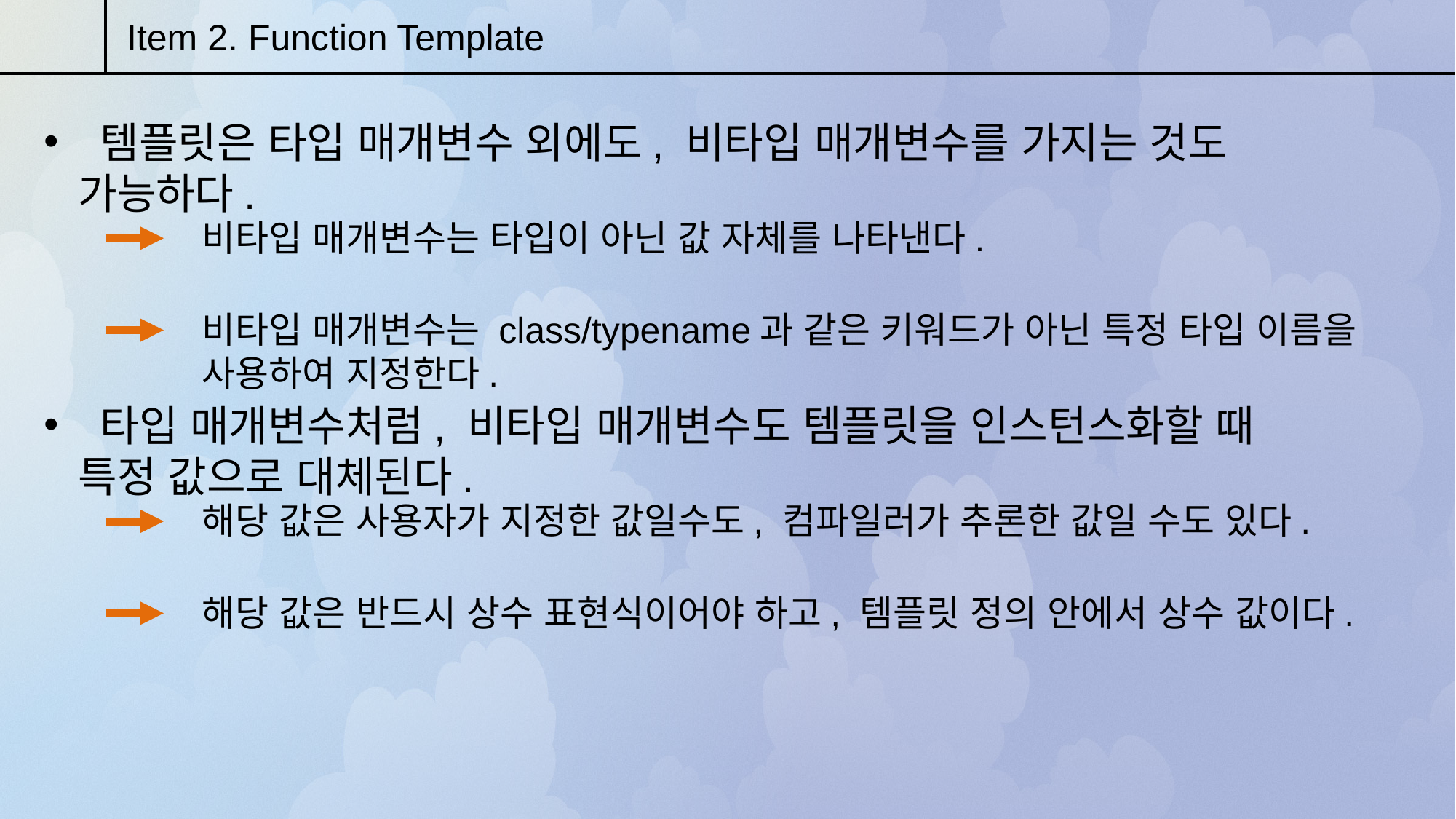

Item 2. Function Template
 템플릿은 타입 매개변수 외에도, 비타입 매개변수를 가지는 것도 가능하다.
비타입 매개변수는 타입이 아닌 값 자체를 나타낸다.
비타입 매개변수는 class/typename과 같은 키워드가 아닌 특정 타입 이름을 사용하여 지정한다.
 타입 매개변수처럼, 비타입 매개변수도 템플릿을 인스턴스화할 때 특정 값으로 대체된다.
해당 값은 사용자가 지정한 값일수도, 컴파일러가 추론한 값일 수도 있다.
해당 값은 반드시 상수 표현식이어야 하고, 템플릿 정의 안에서 상수 값이다.